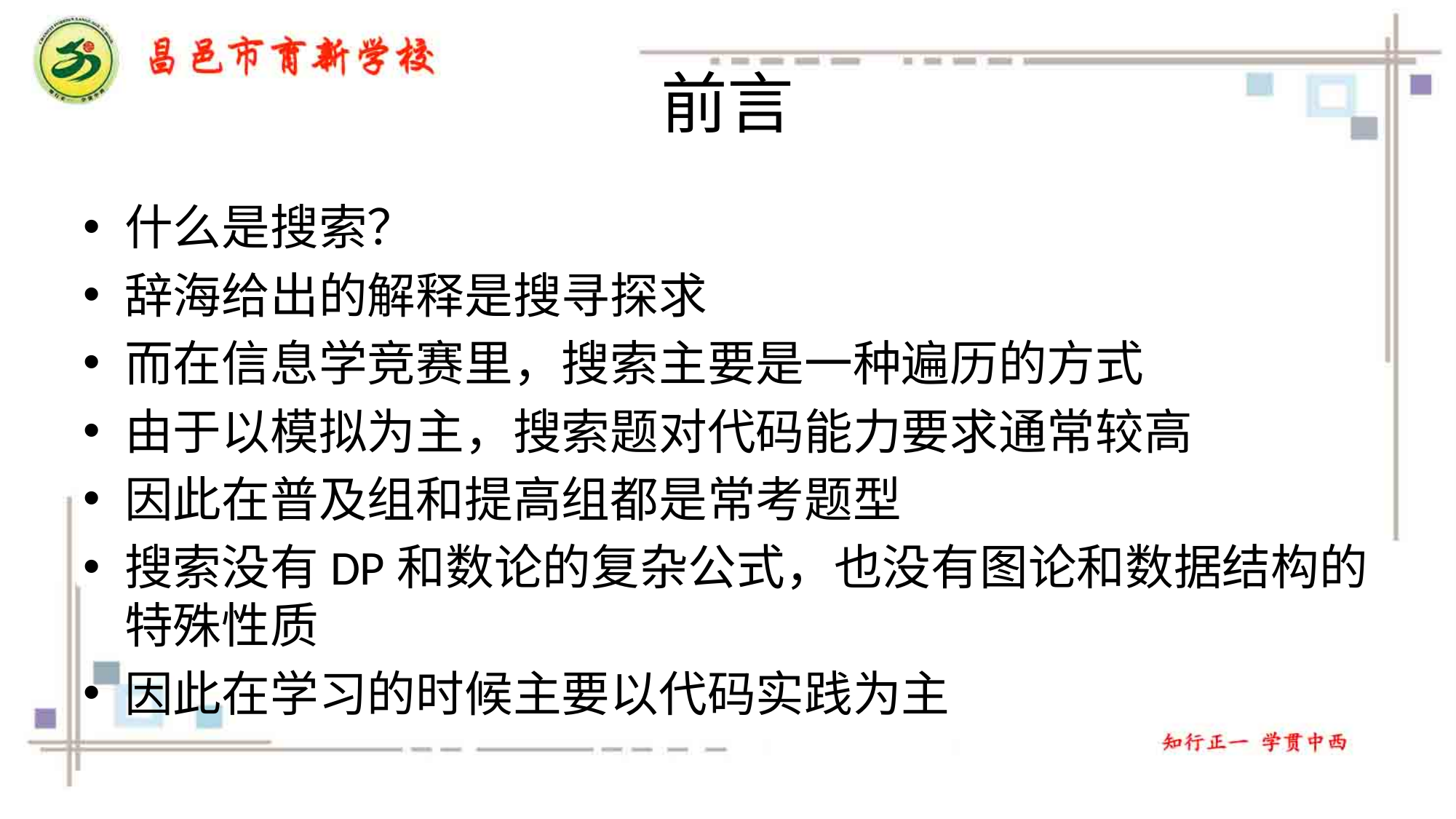

# 前言
什么是搜索？
辞海给出的解释是搜寻探求
而在信息学竞赛里，搜索主要是一种遍历的方式
由于以模拟为主，搜索题对代码能力要求通常较高
因此在普及组和提高组都是常考题型
搜索没有DP和数论的复杂公式，也没有图论和数据结构的特殊性质
因此在学习的时候主要以代码实践为主